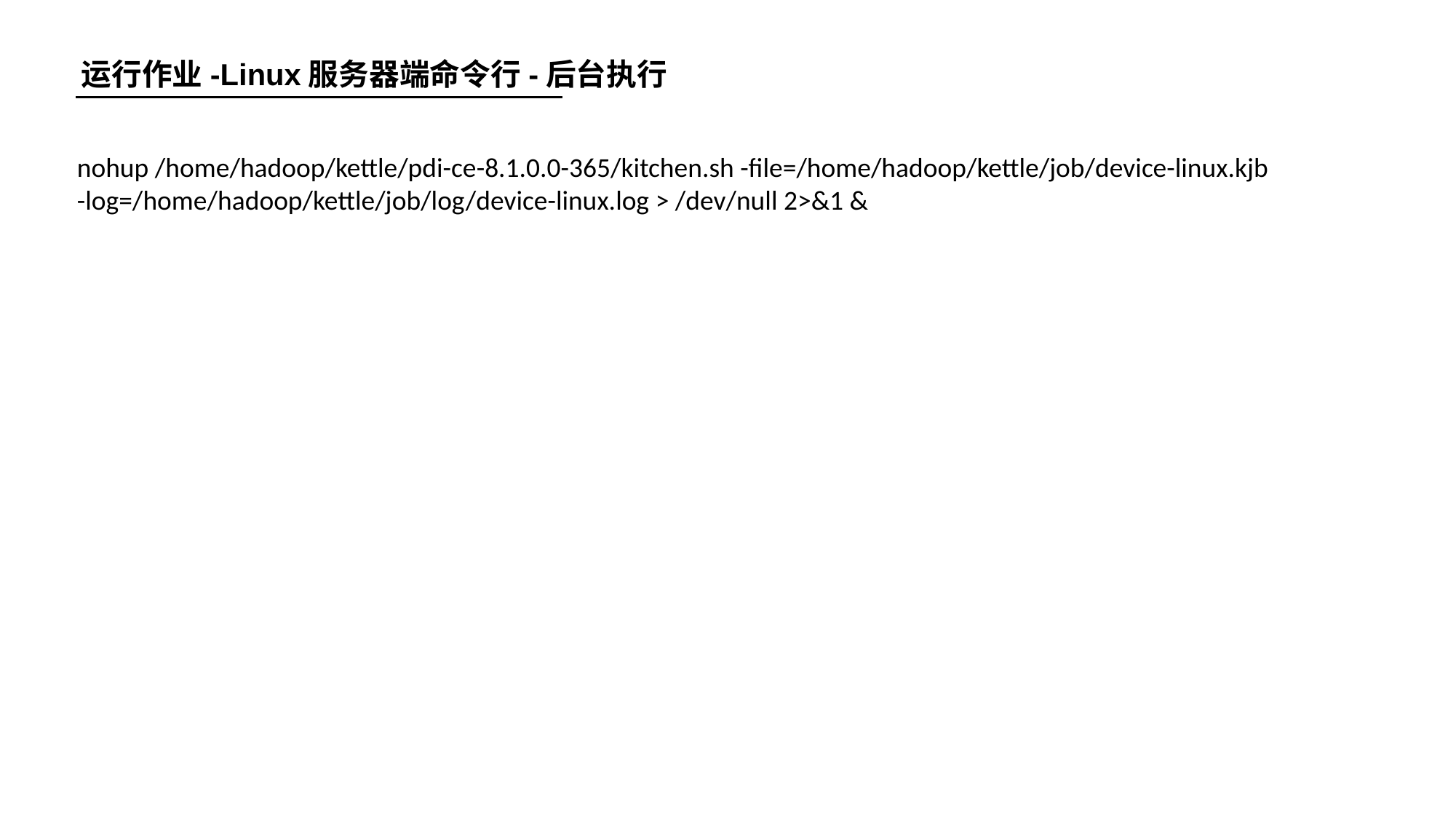

运行作业-Linux服务器端命令行-后台执行
nohup /home/hadoop/kettle/pdi-ce-8.1.0.0-365/kitchen.sh -file=/home/hadoop/kettle/job/device-linux.kjb -log=/home/hadoop/kettle/job/log/device-linux.log > /dev/null 2>&1 &